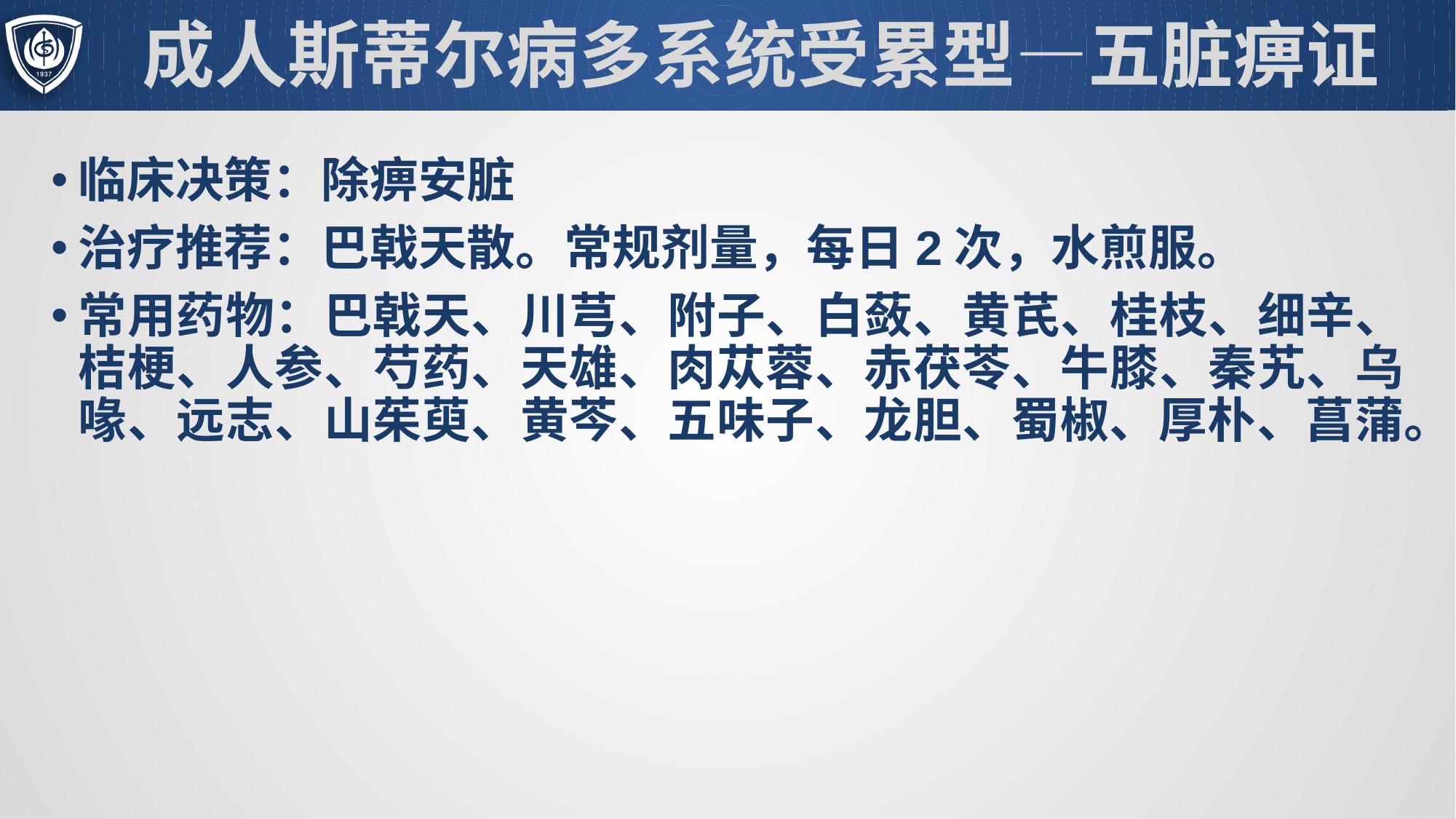

# 成人斯蒂尔病多系统受累型—五脏痹证
临床决策：除痹安脏
治疗推荐：巴戟天散。常规剂量，每日2次，水煎服。
常用药物：巴戟天、川芎、附子、白蔹、黄芪、桂枝、细辛、桔梗、人参、芍药、天雄、肉苁蓉、赤茯苓、牛膝、秦艽、乌喙、远志、山茱萸、黄芩、五味子、龙胆、蜀椒、厚朴、菖蒲。